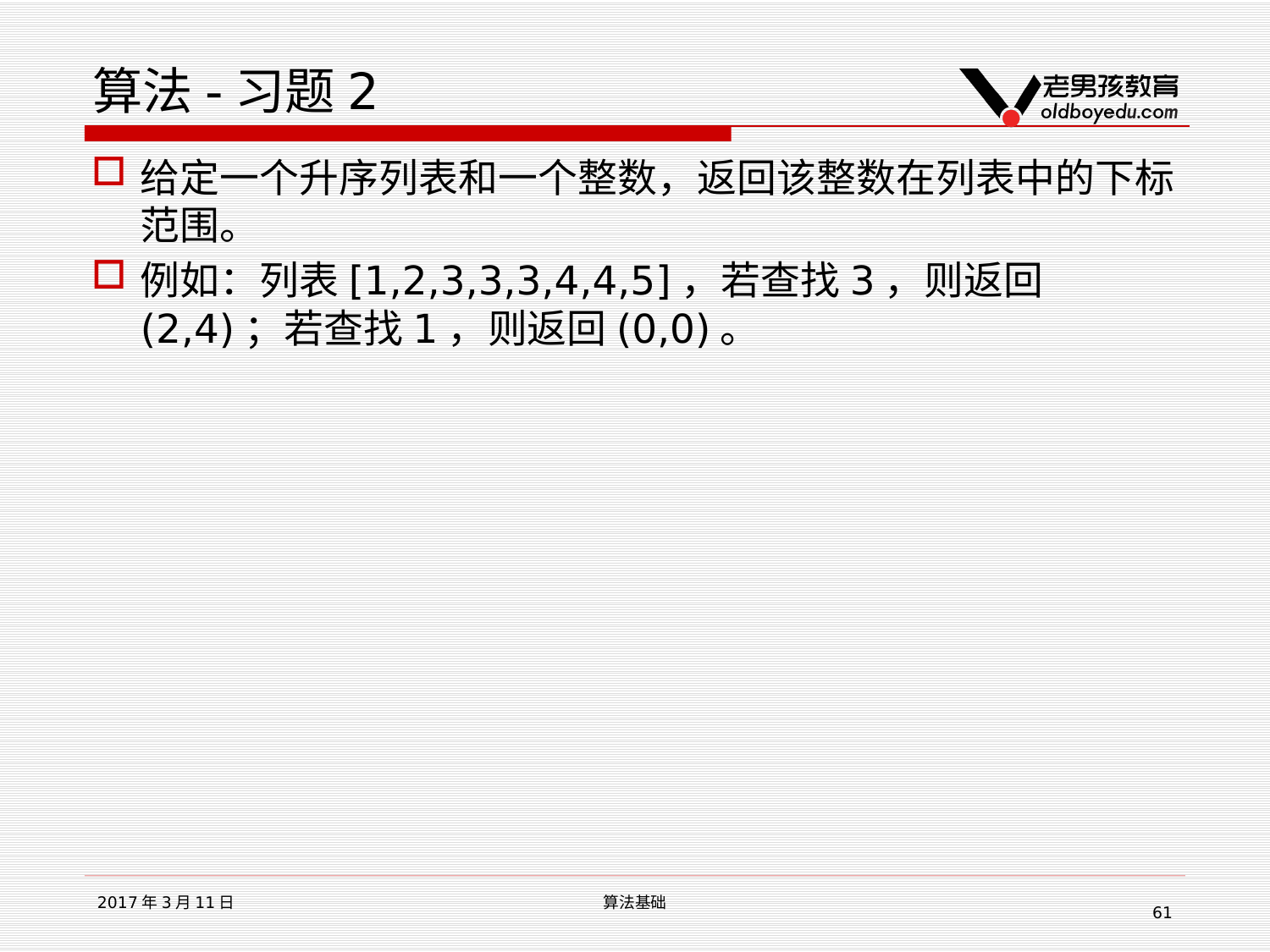

# 算法-习题2
给定一个升序列表和一个整数，返回该整数在列表中的下标范围。
例如：列表[1,2,3,3,3,4,4,5]，若查找3，则返回(2,4)；若查找1，则返回(0,0)。
2017年3月11日
算法基础
61